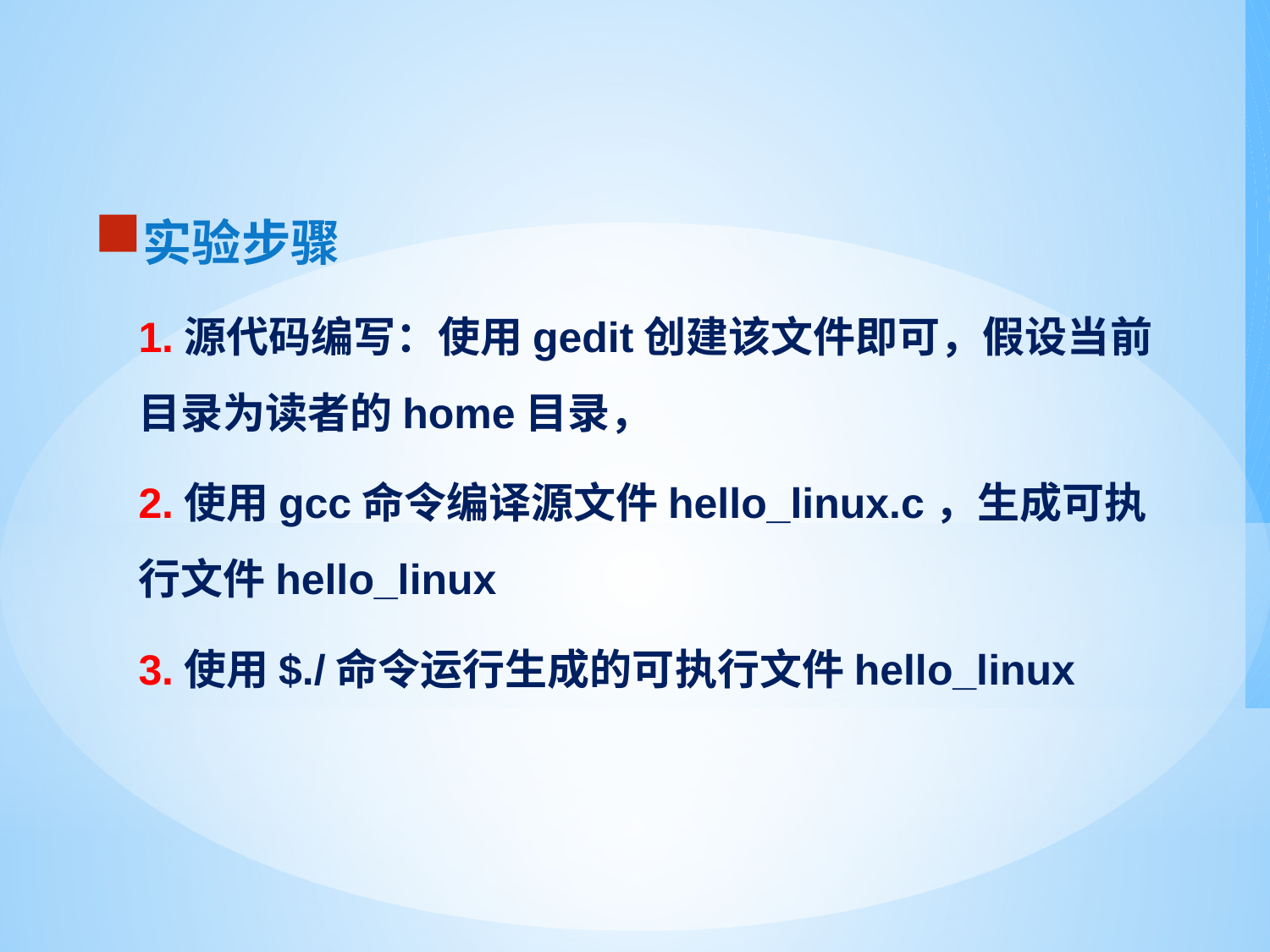

#
实验步骤
1.源代码编写：使用gedit创建该文件即可，假设当前目录为读者的home目录，
2.使用gcc命令编译源文件hello_linux.c，生成可执行文件hello_linux
3.使用$./命令运行生成的可执行文件hello_linux